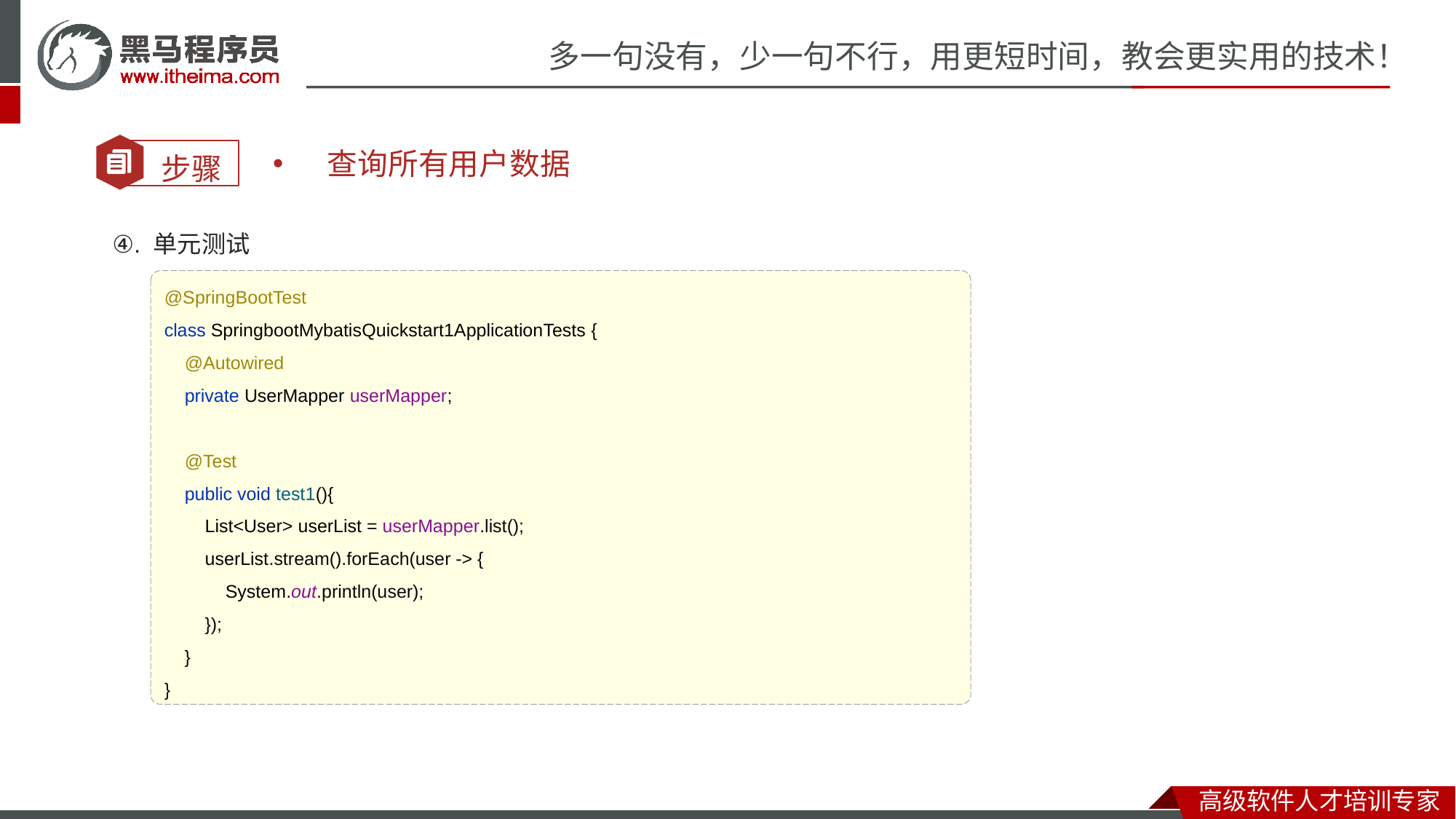

查询所有用户数据
④. 单元测试
@SpringBootTest
class SpringbootMybatisQuickstart1ApplicationTests {
    @Autowired
    private UserMapper userMapper;
    @Test
    public void test1(){
        List<User> userList = userMapper.list();
        userList.stream().forEach(user -> {
            System.out.println(user);
        });
    }
}